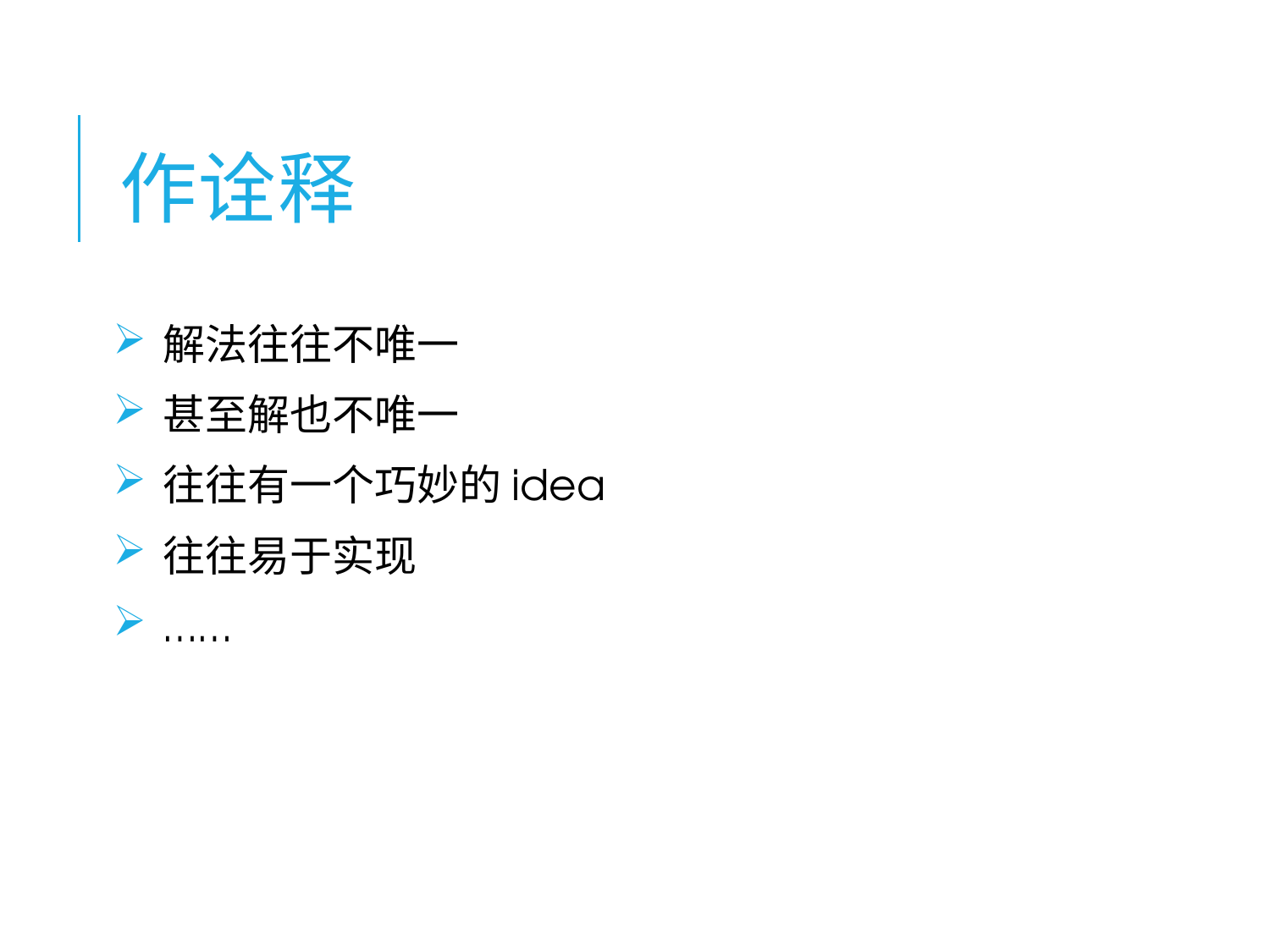

# 作诠释
解法往往不唯一
甚至解也不唯一
往往有一个巧妙的idea
往往易于实现
……